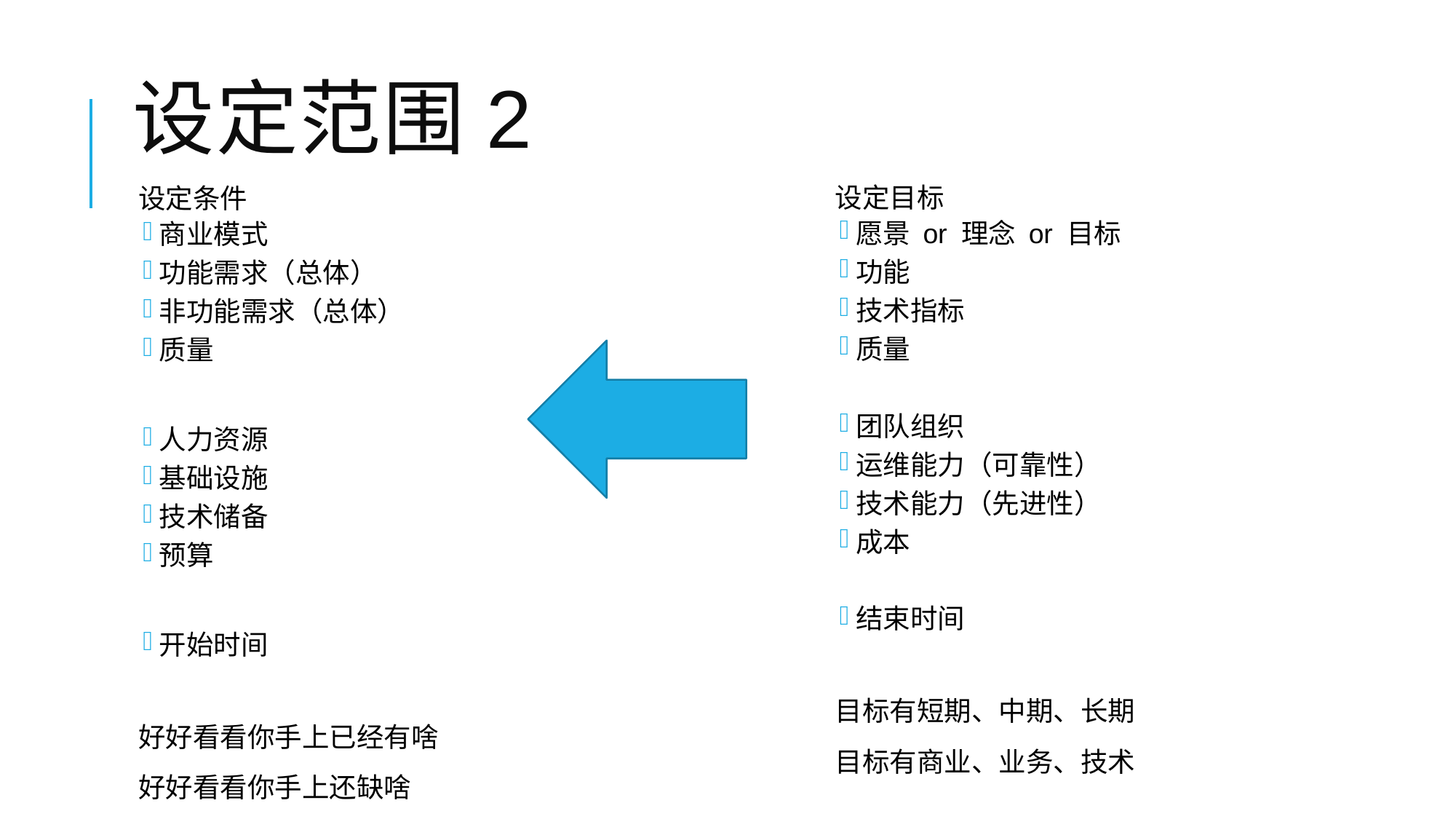

# 设定范围2
设定目标
愿景 or 理念 or 目标
功能
技术指标
质量

团队组织
运维能力（可靠性）
技术能力（先进性）
成本

结束时间

目标有短期、中期、长期
目标有商业、业务、技术

设定条件
商业模式
功能需求（总体）
非功能需求（总体）
质量

人力资源
基础设施
技术储备
预算

开始时间

好好看看你手上已经有啥
好好看看你手上还缺啥